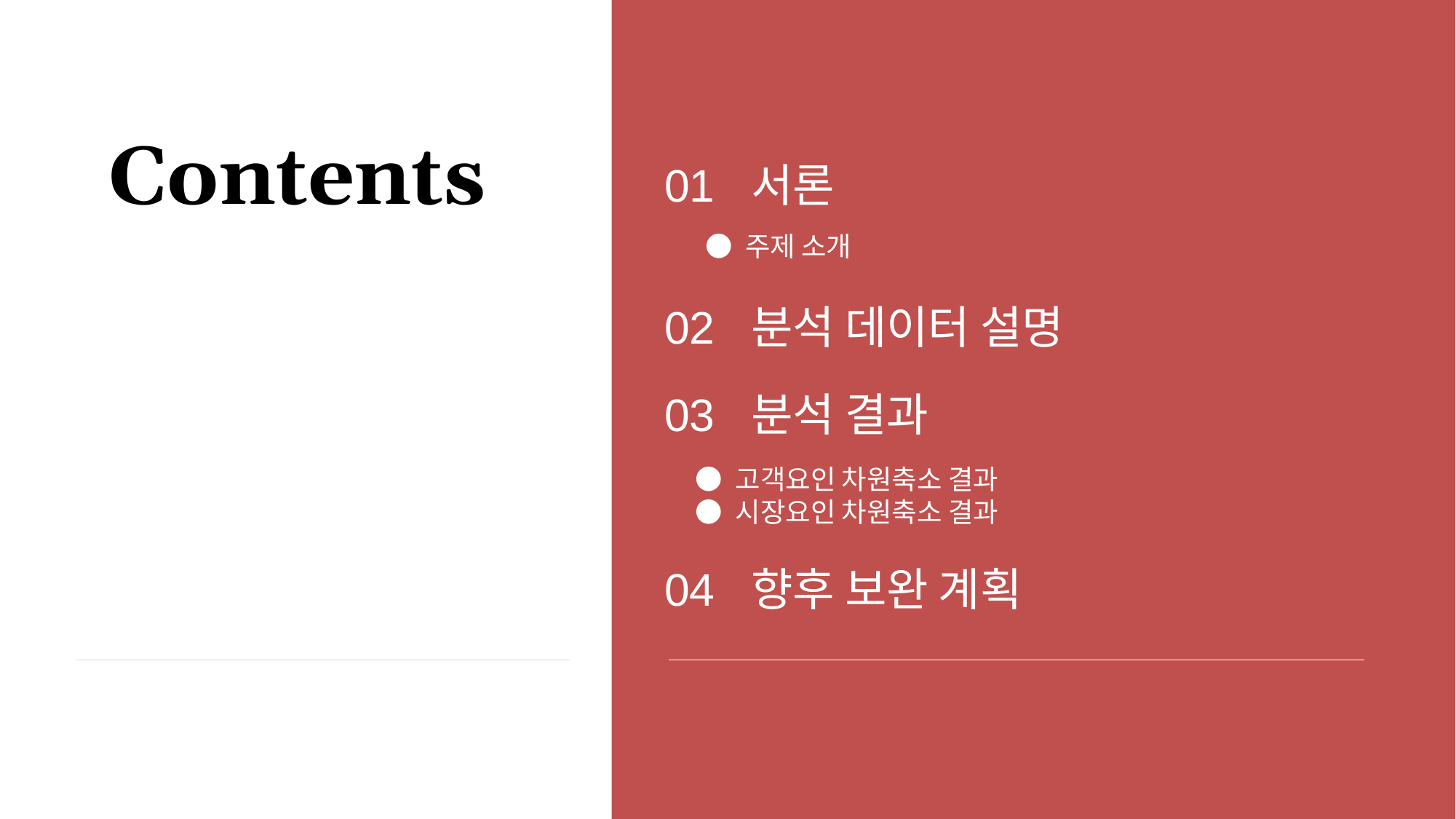

# Contents

01  서론
    ● 주제 소개

02  분석 데이터 설명

03  분석 결과

     ● 고객요인 차원축소 결과
     ● 시장요인 차원축소 결과

04  향후 보완 계획